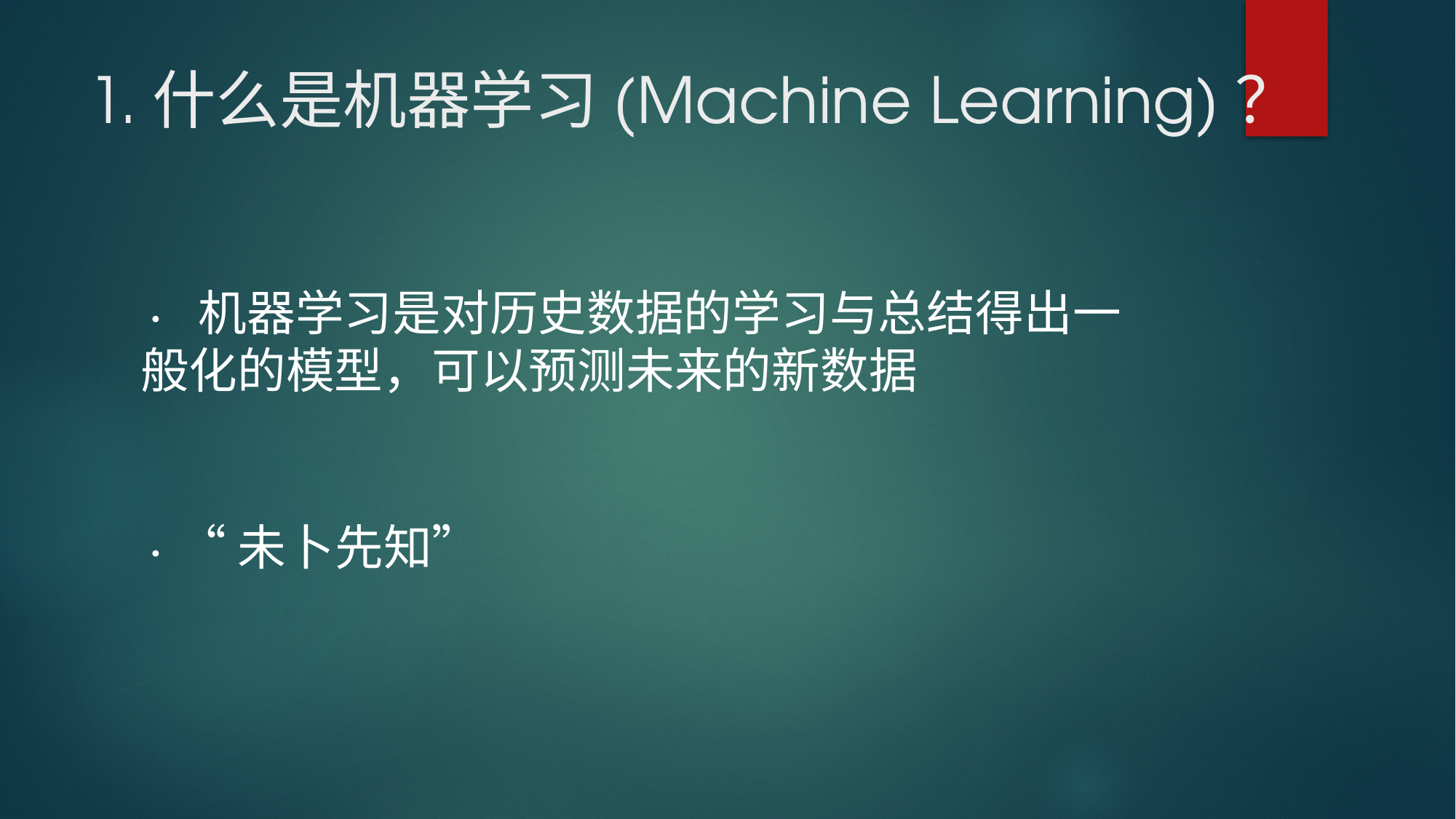

# 1.什么是机器学习(Machine Learning)？

•   机器学习是对历史数据的学习与总结得出⼀
般化的模型，可以预测未来的新数据

• “未⼘先知”